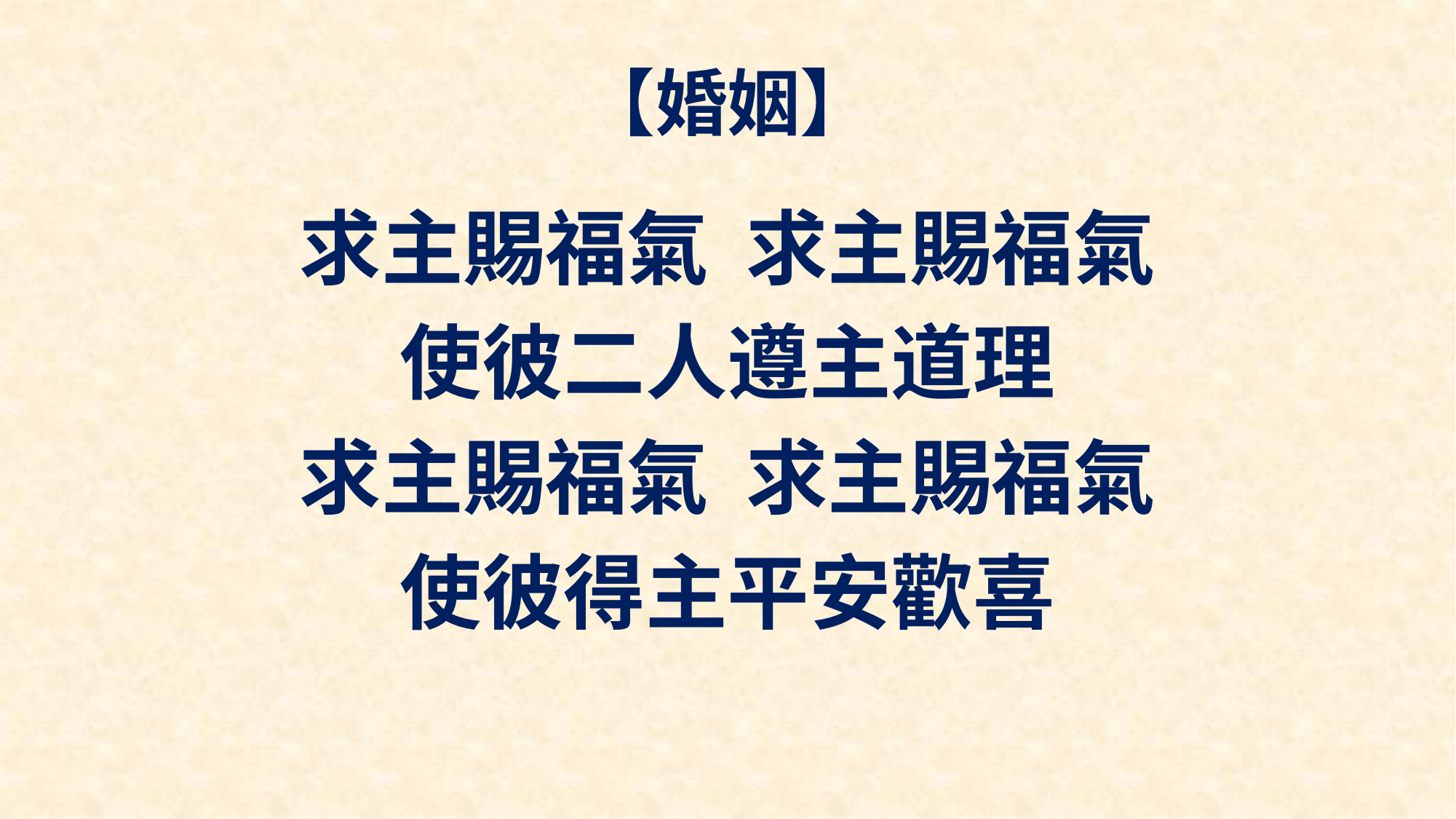

# 【婚姻】
求主賜福氣  求主賜福氣
使彼二人遵主道理
求主賜福氣  求主賜福氣
使彼得主平安歡喜